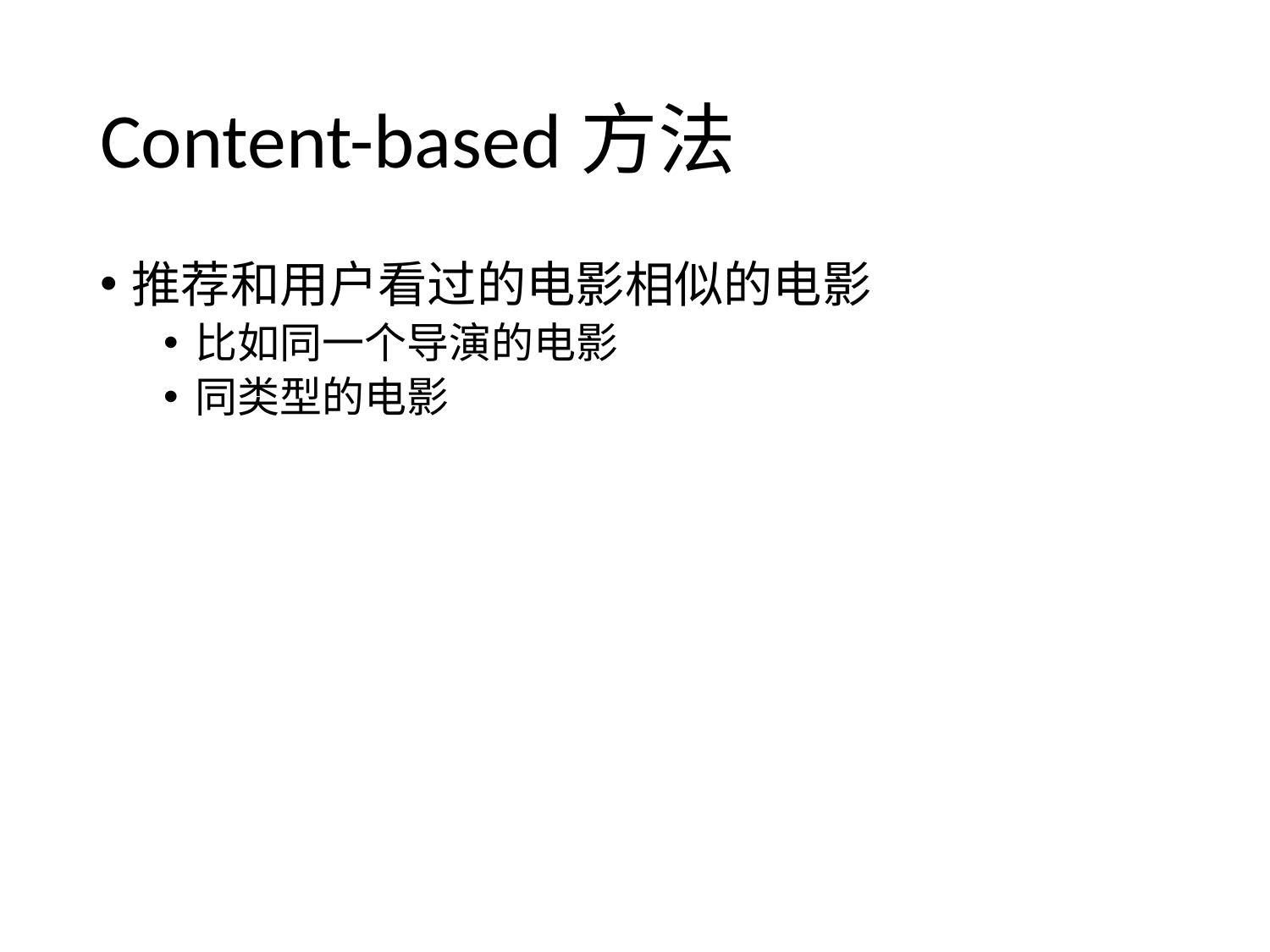

# Content-based方法
推荐和用户看过的电影相似的电影
比如同一个导演的电影
同类型的电影